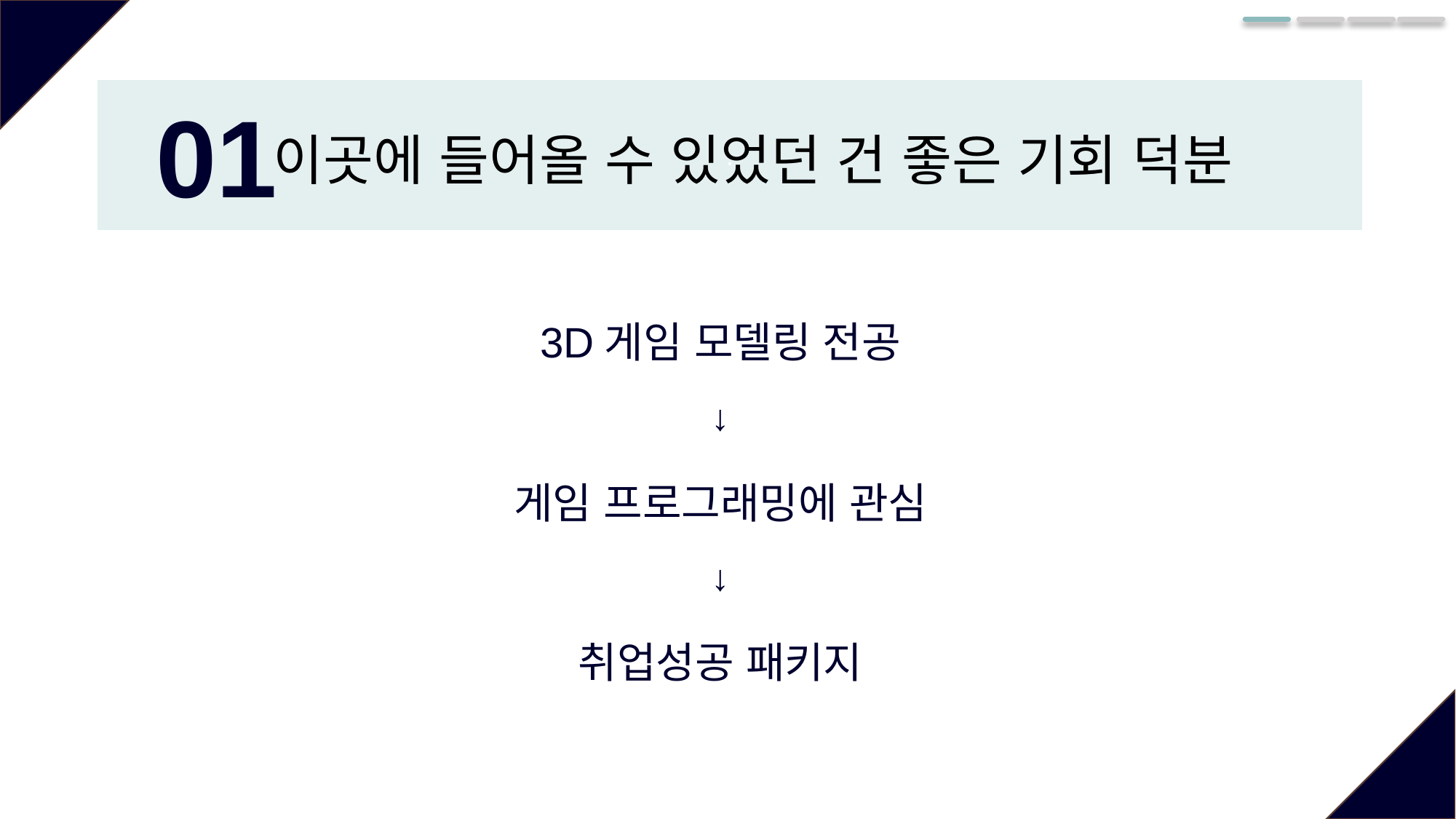

.
01
이곳에 들어올 수 있었던 건 좋은 기회 덕분
3D게임 모델링 전공
↓
게임 프로그래밍에 관심
↓
취업성공 패키지